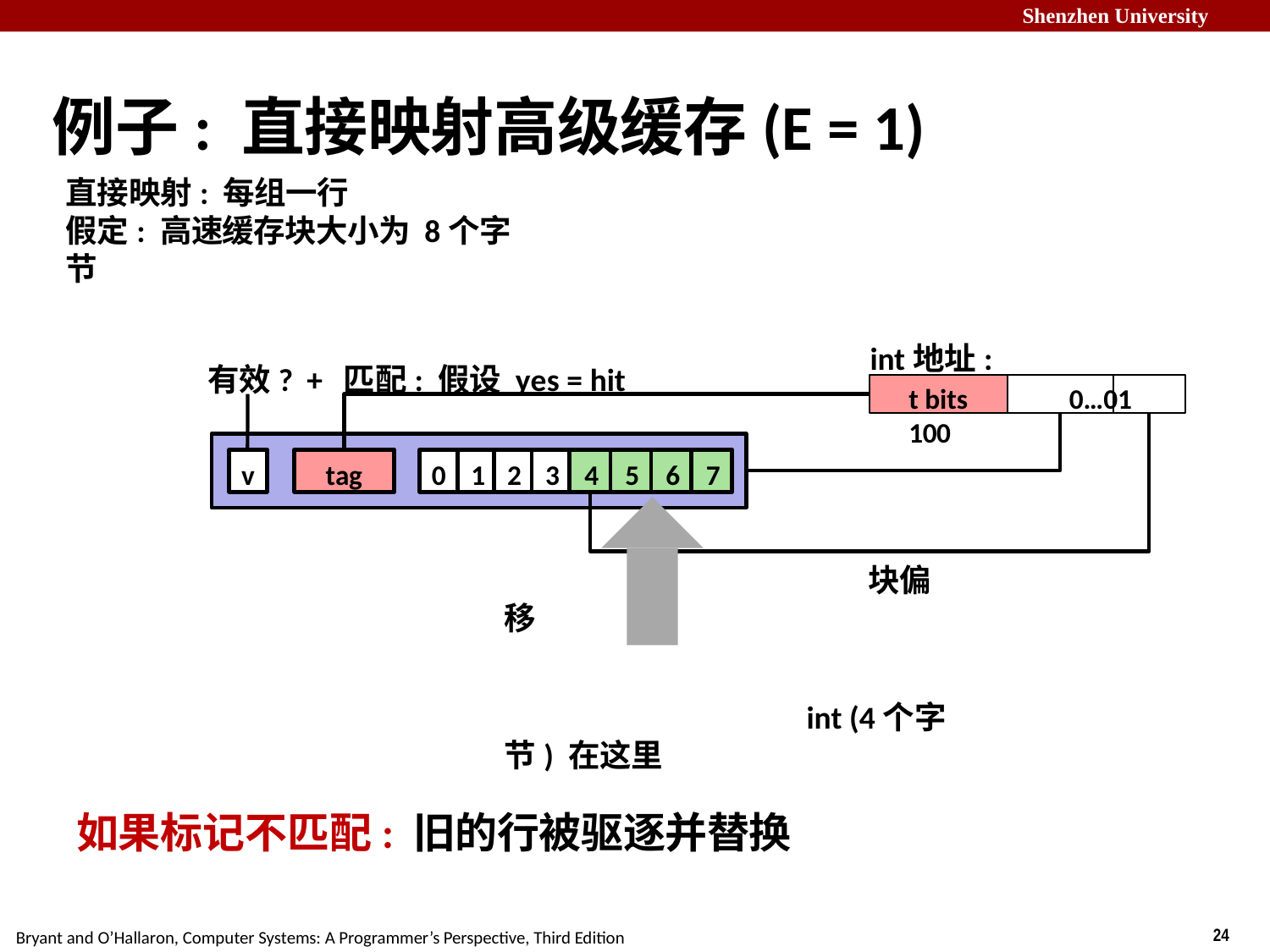

# 例子: 直接映射高级缓存(E = 1)
直接映射: 每组一行
假定: 高速缓存块大小为 8个字节
int地址:
t bits	0…01	100
有效?
+	匹配: 假设 yes = hit

v
tag
0	1	2	3	4	5	6	7

        块偏移

int (4个字节) 在这里
如果标记不匹配: 旧的行被驱逐并替换